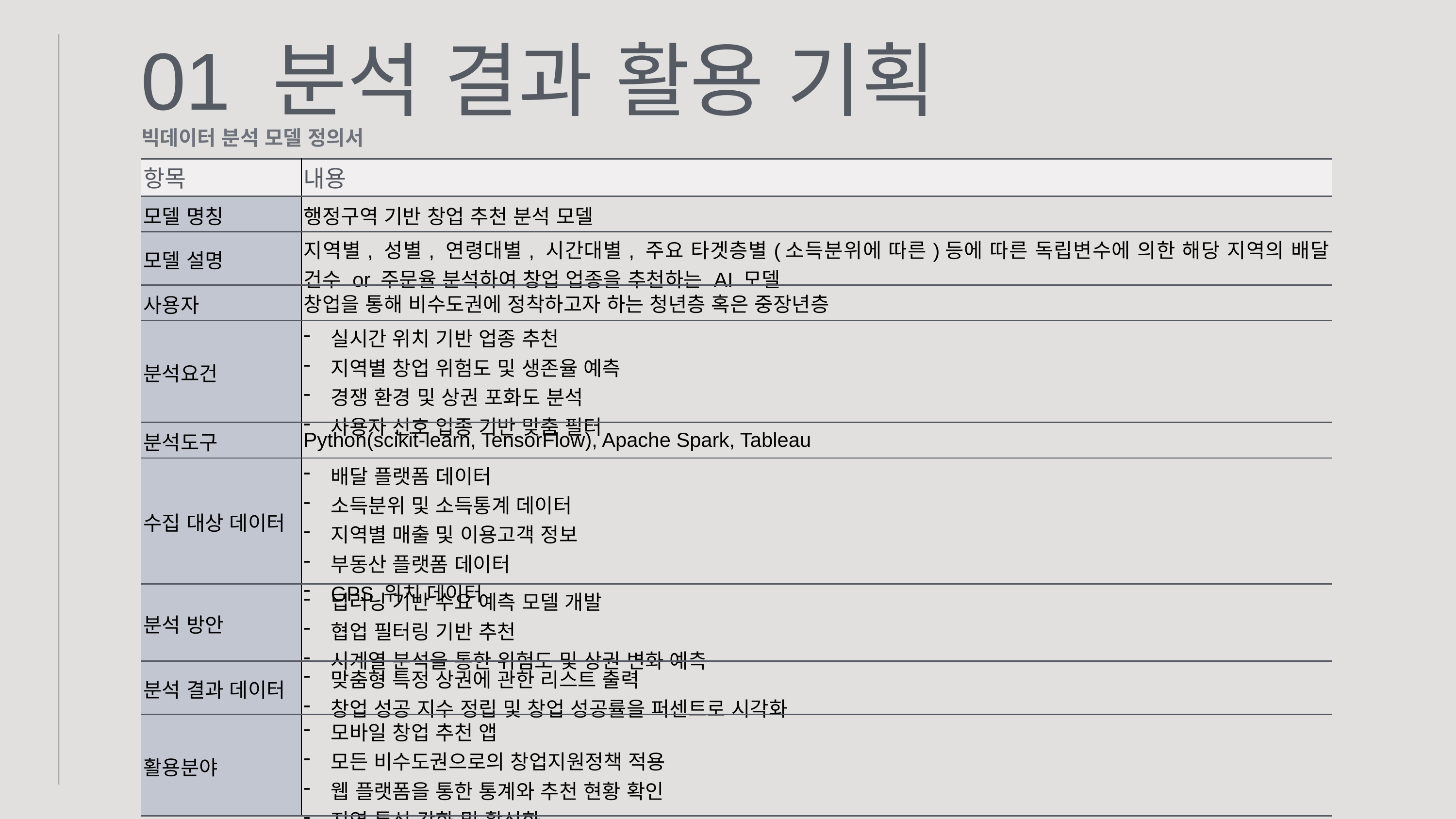

01 분석 결과 활용 기획
빅데이터 분석 모델 정의서
| 항목 | 내용 |
| --- | --- |
| 모델 명칭 | 행정구역 기반 창업 추천 분석 모델 |
| 모델 설명 | 지역별, 성별, 연령대별, 시간대별, 주요 타겟층별(소득분위에 따른)등에 따른 독립변수에 의한 해당 지역의 배달 건수 or 주문율 분석하여 창업 업종을 추천하는 AI 모델 |
| 사용자 | 창업을 통해 비수도권에 정착하고자 하는 청년층 혹은 중장년층 |
| 분석요건 | 실시간 위치 기반 업종 추천 지역별 창업 위험도 및 생존율 예측 경쟁 환경 및 상권 포화도 분석 사용자 선호 업종 기반 맞춤 필터 |
| 분석도구 | Python(scikit-learn, TensorFlow), Apache Spark, Tableau |
| 수집 대상 데이터 | 배달 플랫폼 데이터 소득분위 및 소득통계 데이터 지역별 매출 및 이용고객 정보 부동산 플랫폼 데이터 GPS 위치 데이터 |
| 분석 방안 | 딥러닝 기반 수요 예측 모델 개발 협업 필터링 기반 추천 시계열 분석을 통한 위험도 및 상권 변화 예측 |
| 분석 결과 데이터 | 맞춤형 특정 상권에 관한 리스트 출력 창업 성공 지수 정립 및 창업 성공률을 퍼센트로 시각화 |
| 활용분야 | 모바일 창업 추천 앱 모든 비수도권으로의 창업지원정책 적용 웹 플랫폼을 통한 통계와 추천 현황 확인 지역 특성 강화 및 활성화 |